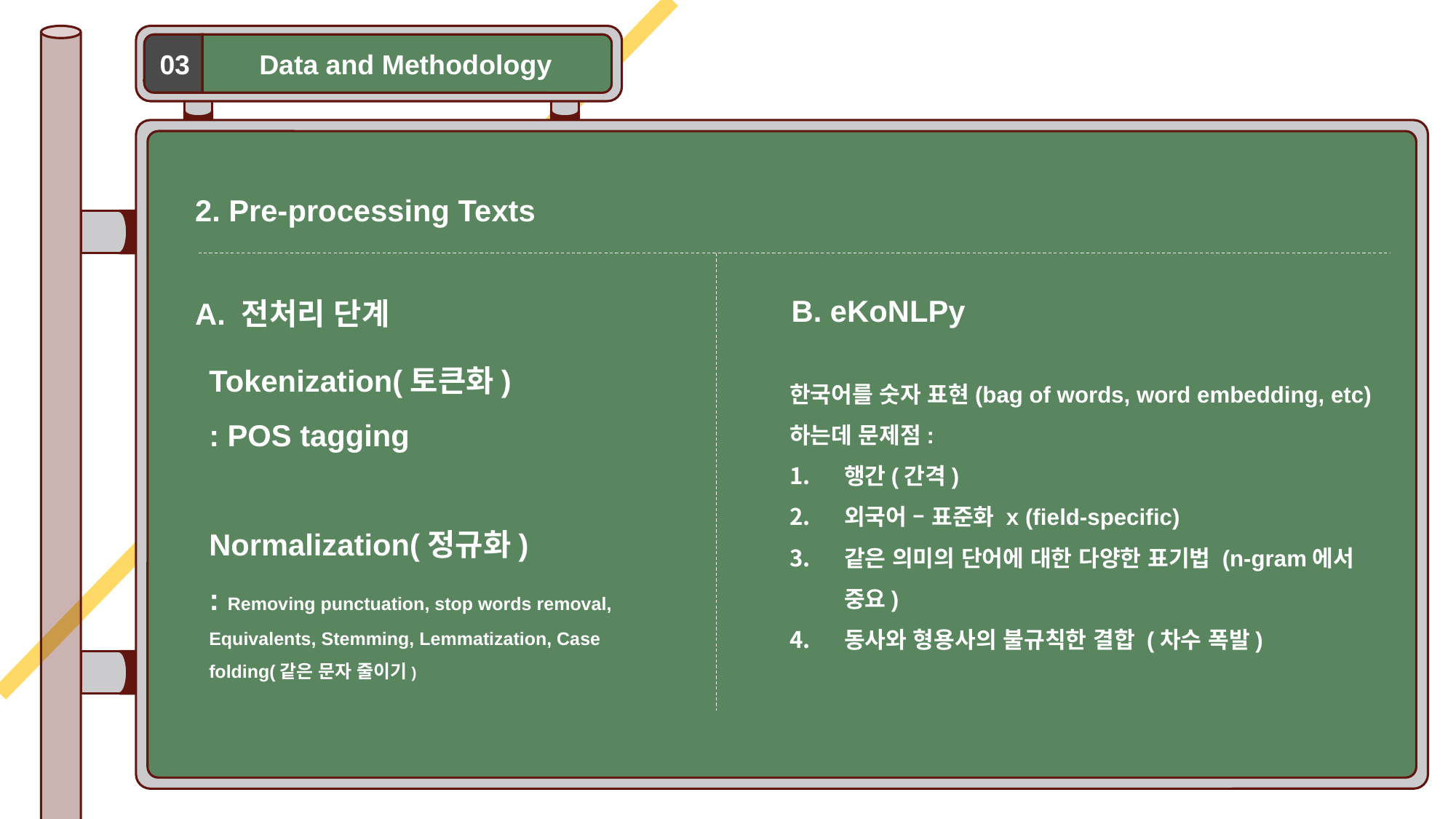

Data and Methodology

03
2. Pre-processing Texts
B. eKoNLPy
A. 전처리 단계
Tokenization(토큰화)
: POS tagging

Normalization(정규화)
: Removing punctuation, stop words removal, Equivalents, Stemming, Lemmatization, Case folding(같은 문자 줄이기)
한국어를 숫자 표현(bag of words, word embedding, etc)하는데 문제점:
행간(간격)
외국어 – 표준화 x (field-specific)
같은 의미의 단어에 대한 다양한 표기법 (n-gram에서 중요)
동사와 형용사의 불규칙한 결합 (차수 폭발)